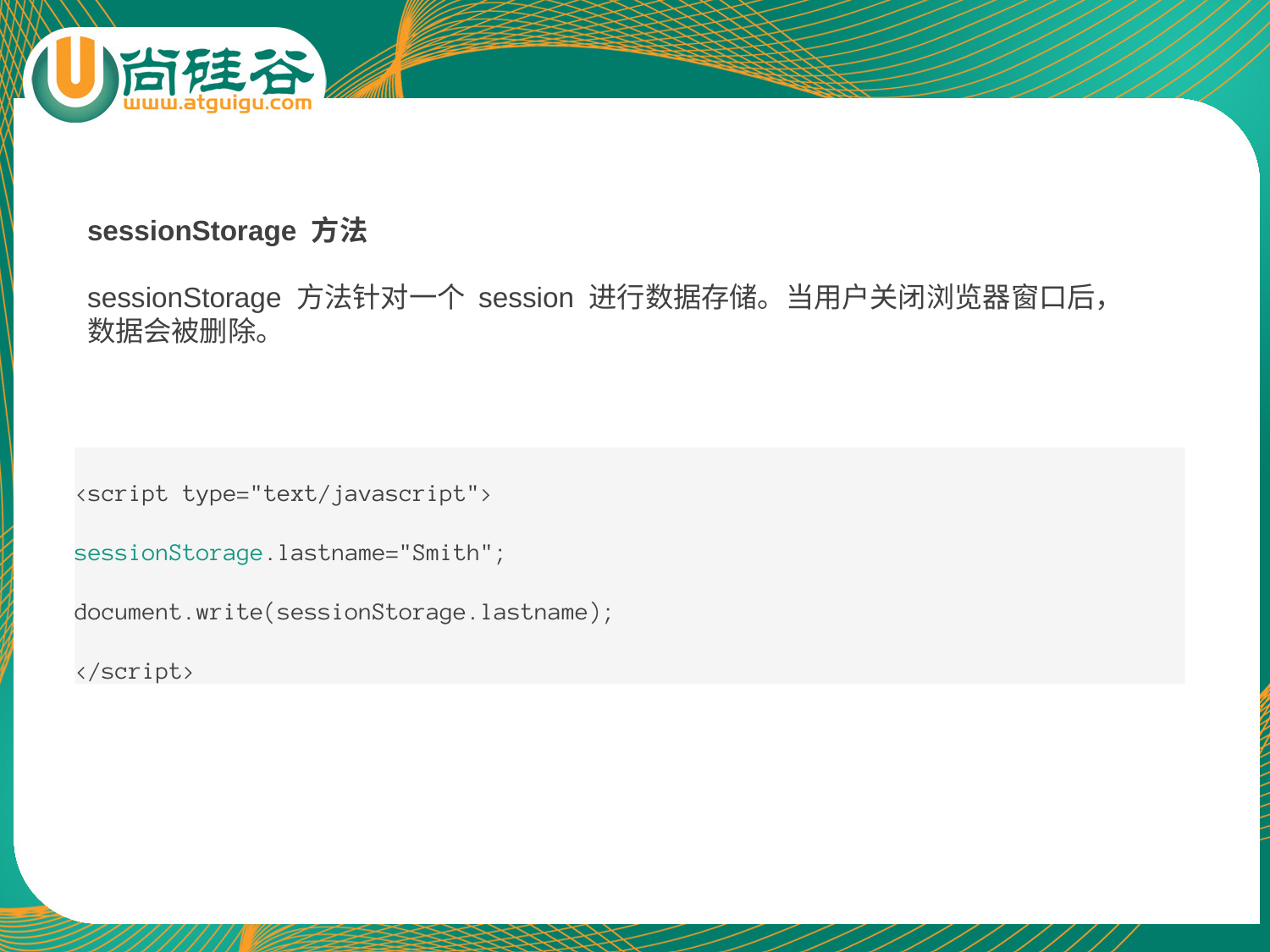

sessionStorage 方法

sessionStorage 方法针对一个 session 进行数据存储。当用户关闭浏览器窗口后，数据会被删除。
<script type="text/javascript">
sessionStorage.lastname="Smith";
document.write(sessionStorage.lastname);
</script>